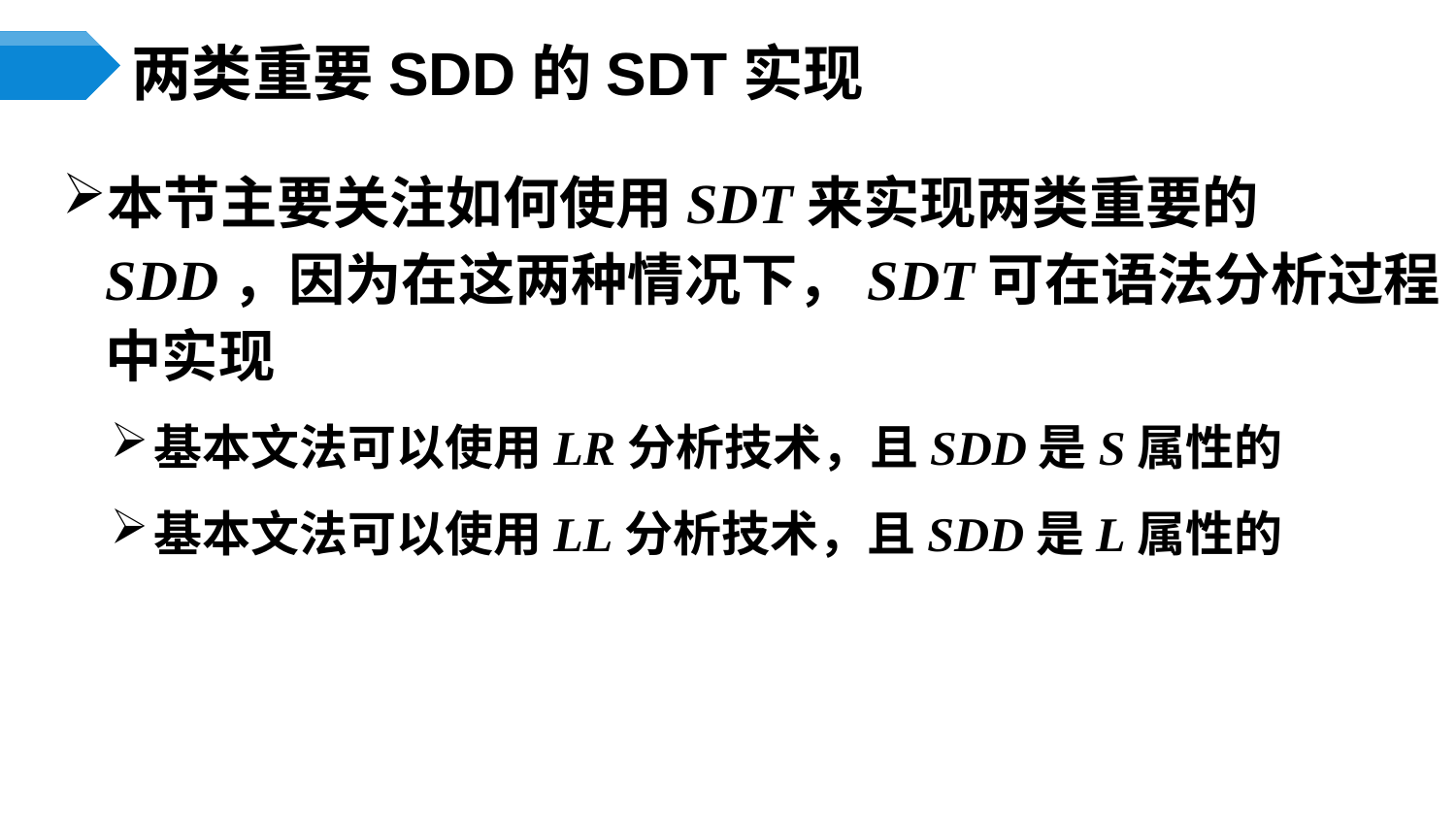

# 两类重要SDD的SDT实现
本节主要关注如何使用SDT来实现两类重要的SDD，因为在这两种情况下，SDT可在语法分析过程中实现
基本文法可以使用LR分析技术，且SDD是S属性的
基本文法可以使用LL分析技术，且SDD是L属性的